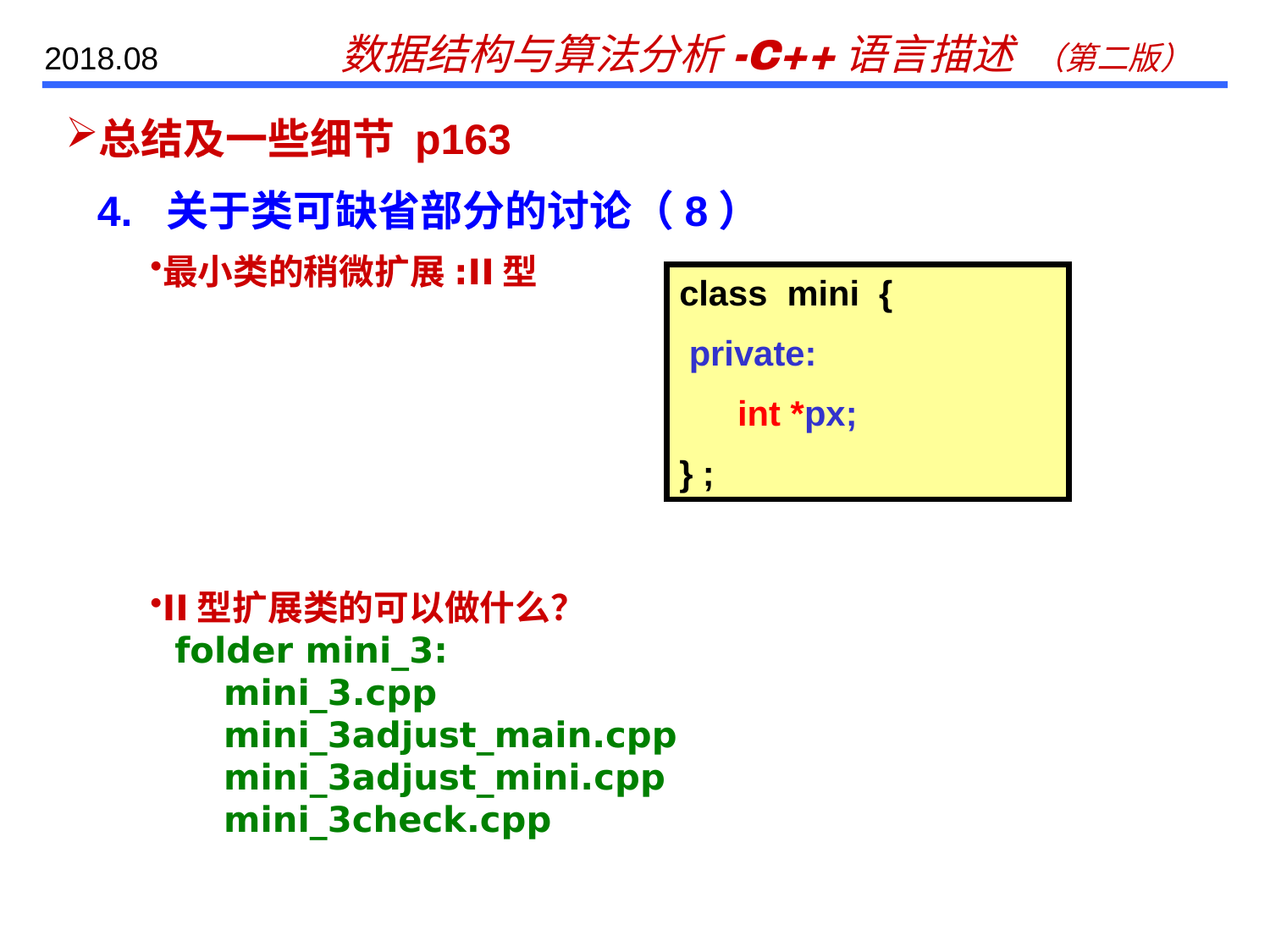

# 总结及一些细节 p163
4.  关于类可缺省部分的讨论（8）
最小类的稍微扩展:II型
class  mini  {
 private:
      int *px;
} ;
II型扩展类的可以做什么？
  folder mini_3:
      mini_3.cpp
      mini_3adjust_main.cpp
      mini_3adjust_mini.cpp
      mini_3check.cpp